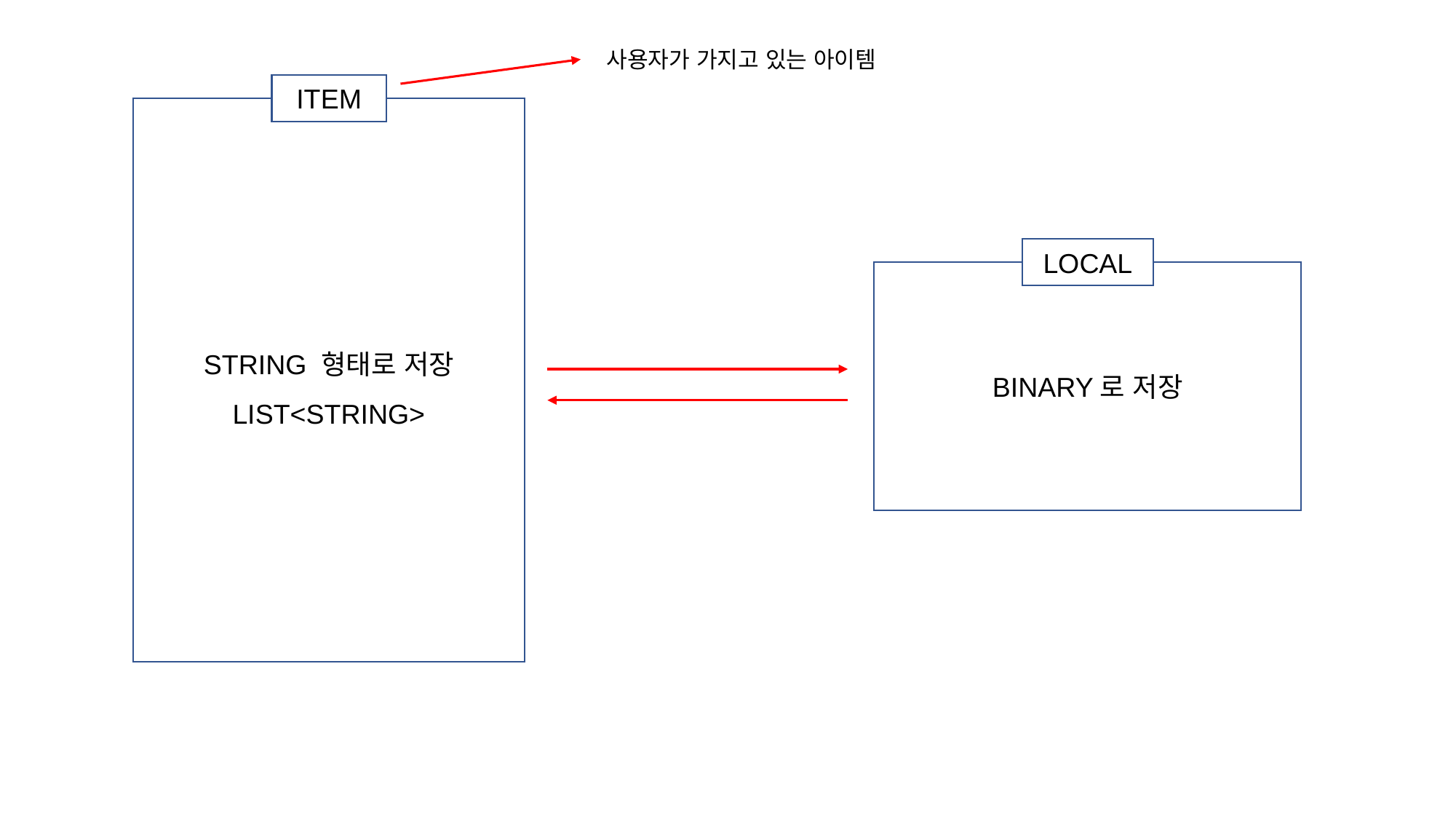

사용자가 가지고 있는 아이템
ITEM
STRING 형태로 저장
LIST<STRING>
LOCAL
BINARY로 저장